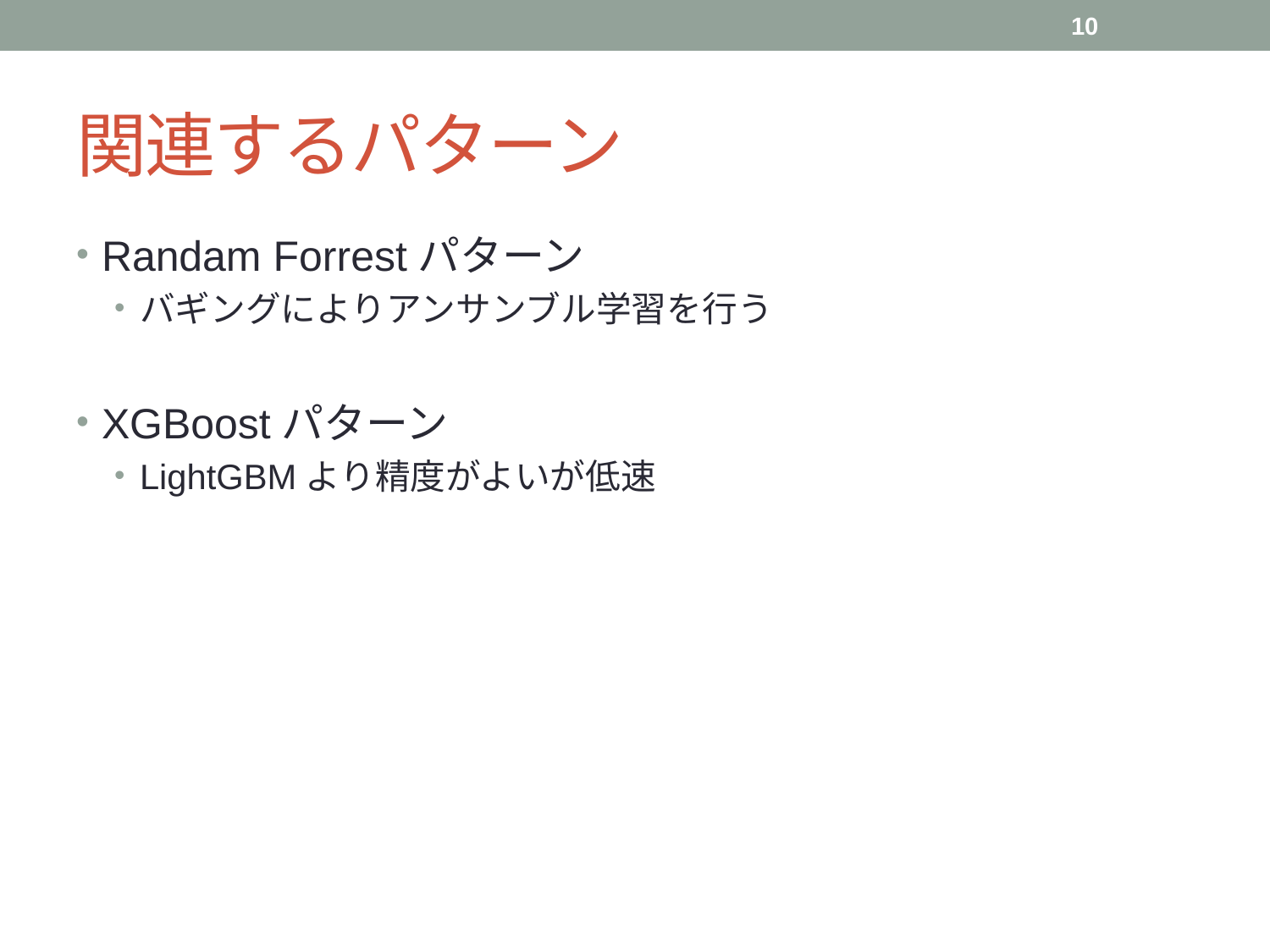

10
# 関連するパターン
Randam Forrestパターン
バギングによりアンサンブル学習を行う

XGBoostパターン
LightGBMより精度がよいが低速